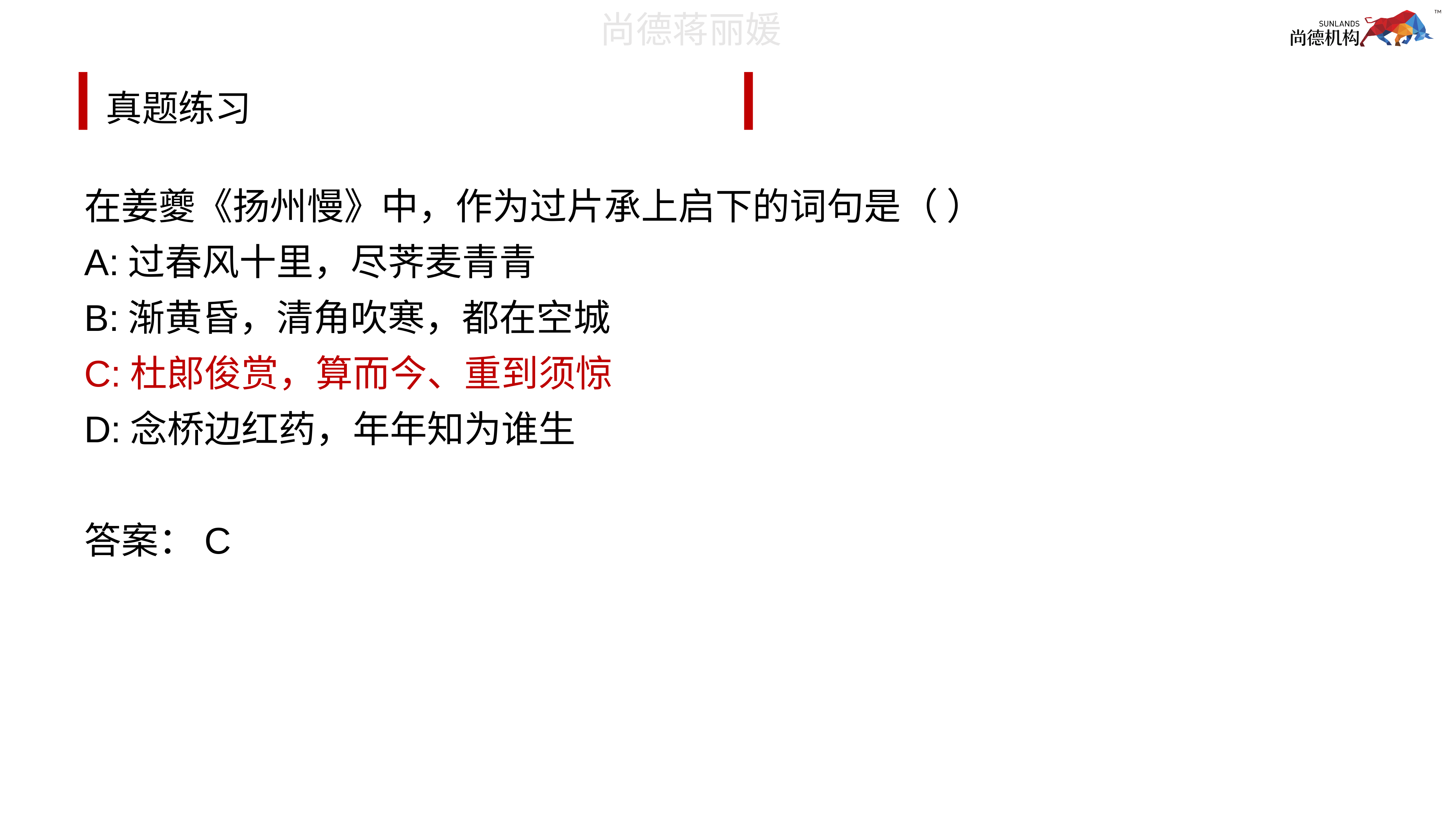

# 真题练习
在姜夔《扬州慢》中，作为过片承上启下的词句是（ ）
A:过春风十里，尽荠麦青青
B:渐黄昏，清角吹寒，都在空城
C:杜郞俊赏，算而今、重到须惊
D:念桥边红药，年年知为谁生

答案：C